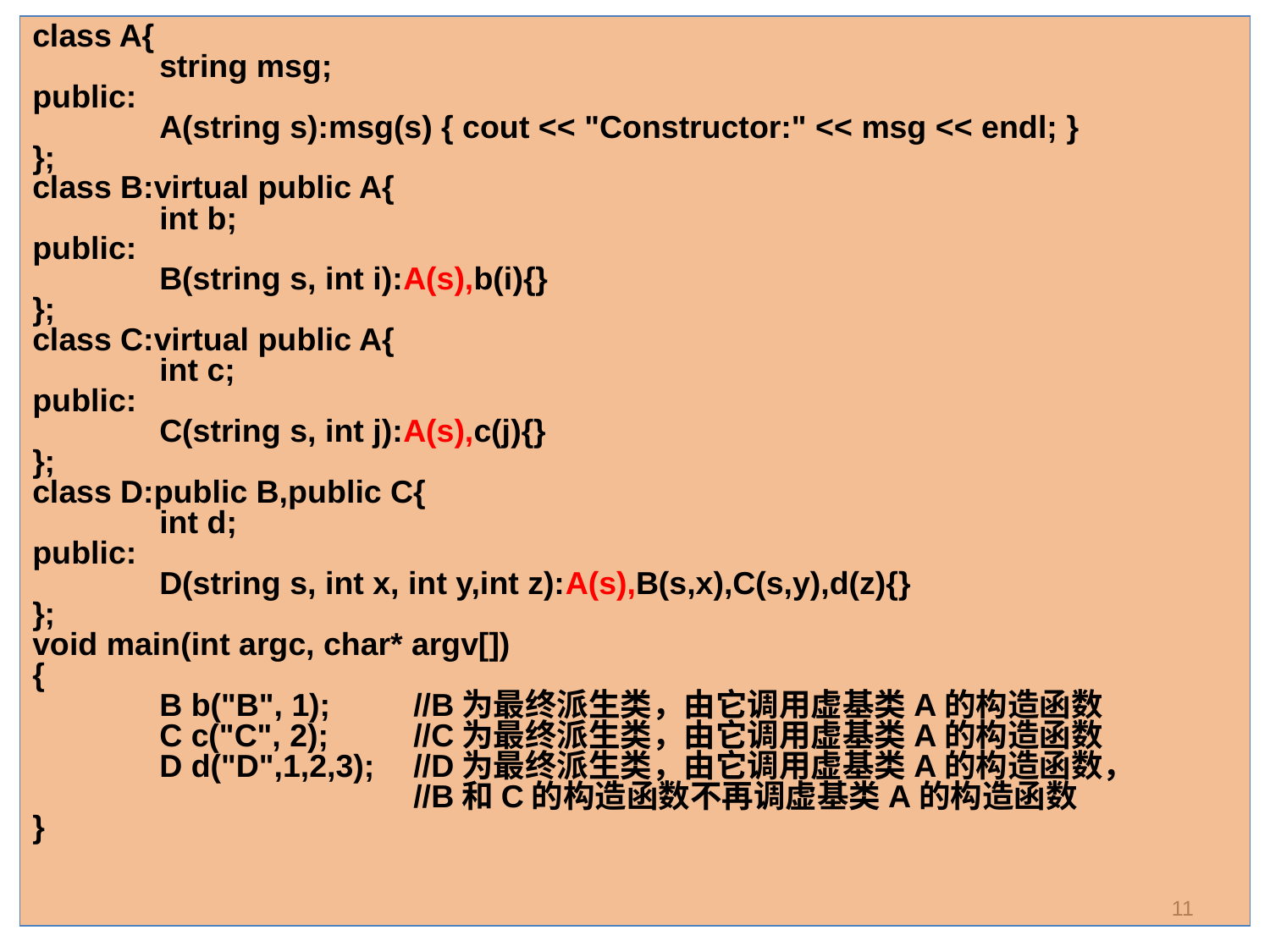

class A{
	string msg;
public:
	A(string s):msg(s) { cout << "Constructor:" << msg << endl; }
};
class B:virtual public A{
	int b;
public:
	B(string s, int i):A(s),b(i){}
};
class C:virtual public A{
	int c;
public:
	C(string s, int j):A(s),c(j){}
};
class D:public B,public C{
	int d;
public:
	D(string s, int x, int y,int z):A(s),B(s,x),C(s,y),d(z){}
};
void main(int argc, char* argv[])
{
	B b("B", 1);	//B为最终派生类，由它调用虚基类A的构造函数
	C c("C", 2);	//C为最终派生类，由它调用虚基类A的构造函数
	D d("D",1,2,3);	//D为最终派生类，由它调用虚基类A的构造函数，
			//B和C的构造函数不再调虚基类A的构造函数
}
11